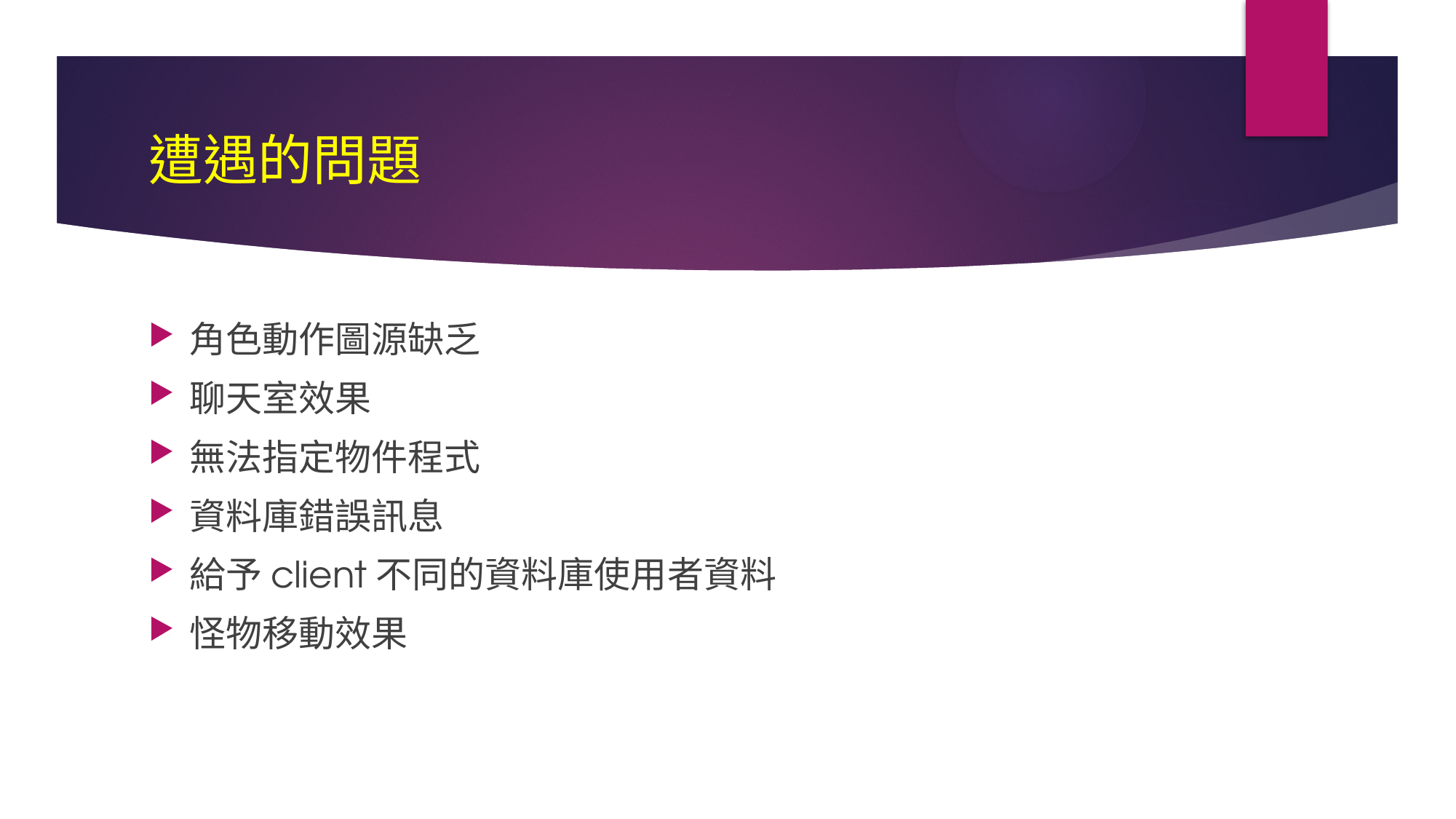

# 遭遇的問題
角色動作圖源缺乏
聊天室效果
無法指定物件程式
資料庫錯誤訊息
給予client不同的資料庫使用者資料
怪物移動效果